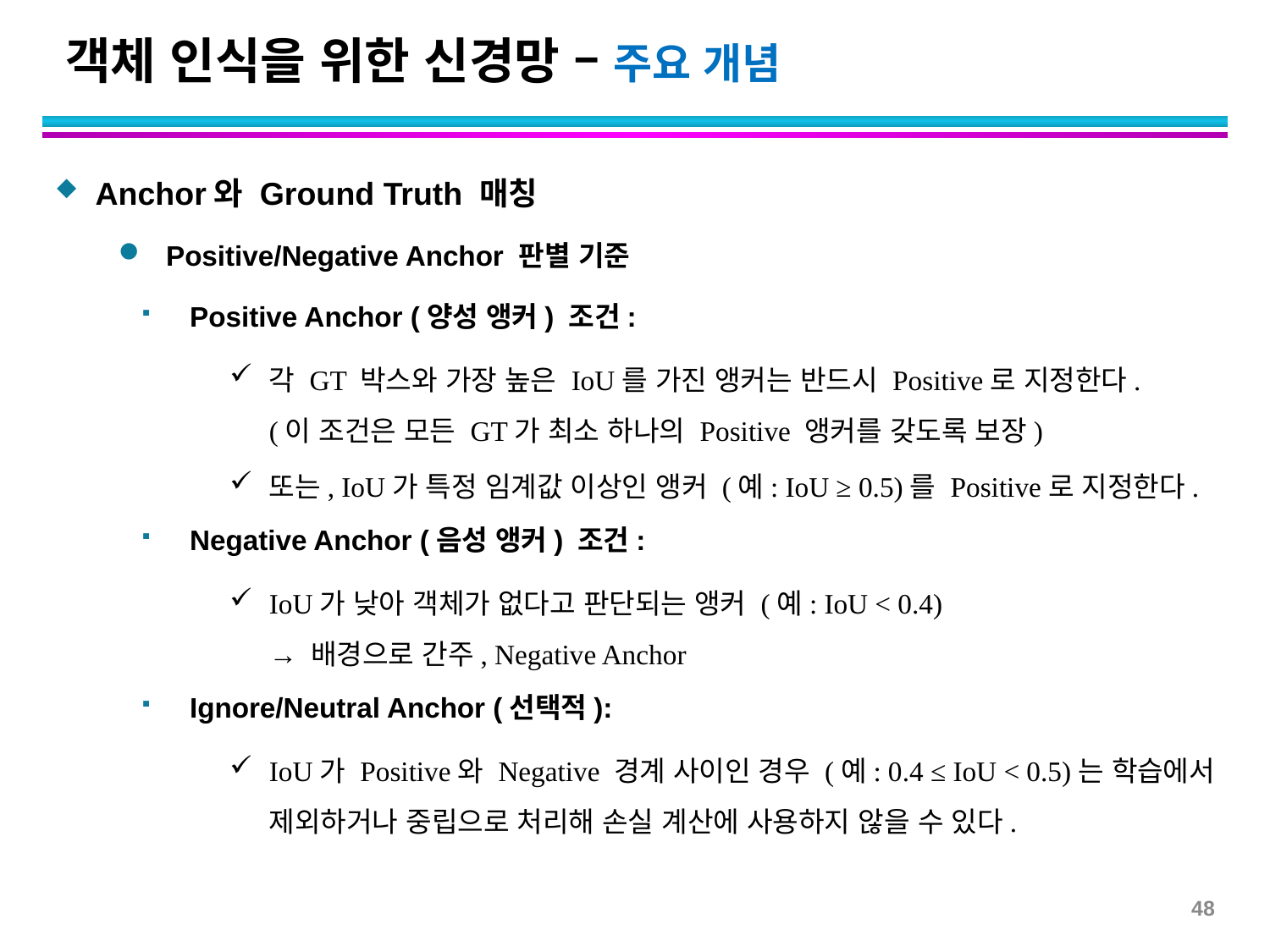

# 객체 인식을 위한 신경망 – 주요 개념
Anchor와 Ground Truth 매칭
Positive/Negative Anchor 판별 기준
 Positive Anchor (양성 앵커) 조건:
각 GT 박스와 가장 높은 IoU를 가진 앵커는 반드시 Positive로 지정한다.
(이 조건은 모든 GT가 최소 하나의 Positive 앵커를 갖도록 보장)
또는, IoU가 특정 임계값 이상인 앵커 (예: IoU ≥ 0.5)를 Positive로 지정한다.
 Negative Anchor (음성 앵커) 조건:
IoU가 낮아 객체가 없다고 판단되는 앵커 (예: IoU < 0.4)
→ 배경으로 간주, Negative Anchor
 Ignore/Neutral Anchor (선택적):
IoU가 Positive와 Negative 경계 사이인 경우 (예: 0.4 ≤ IoU < 0.5)는 학습에서 제외하거나 중립으로 처리해 손실 계산에 사용하지 않을 수 있다.

48